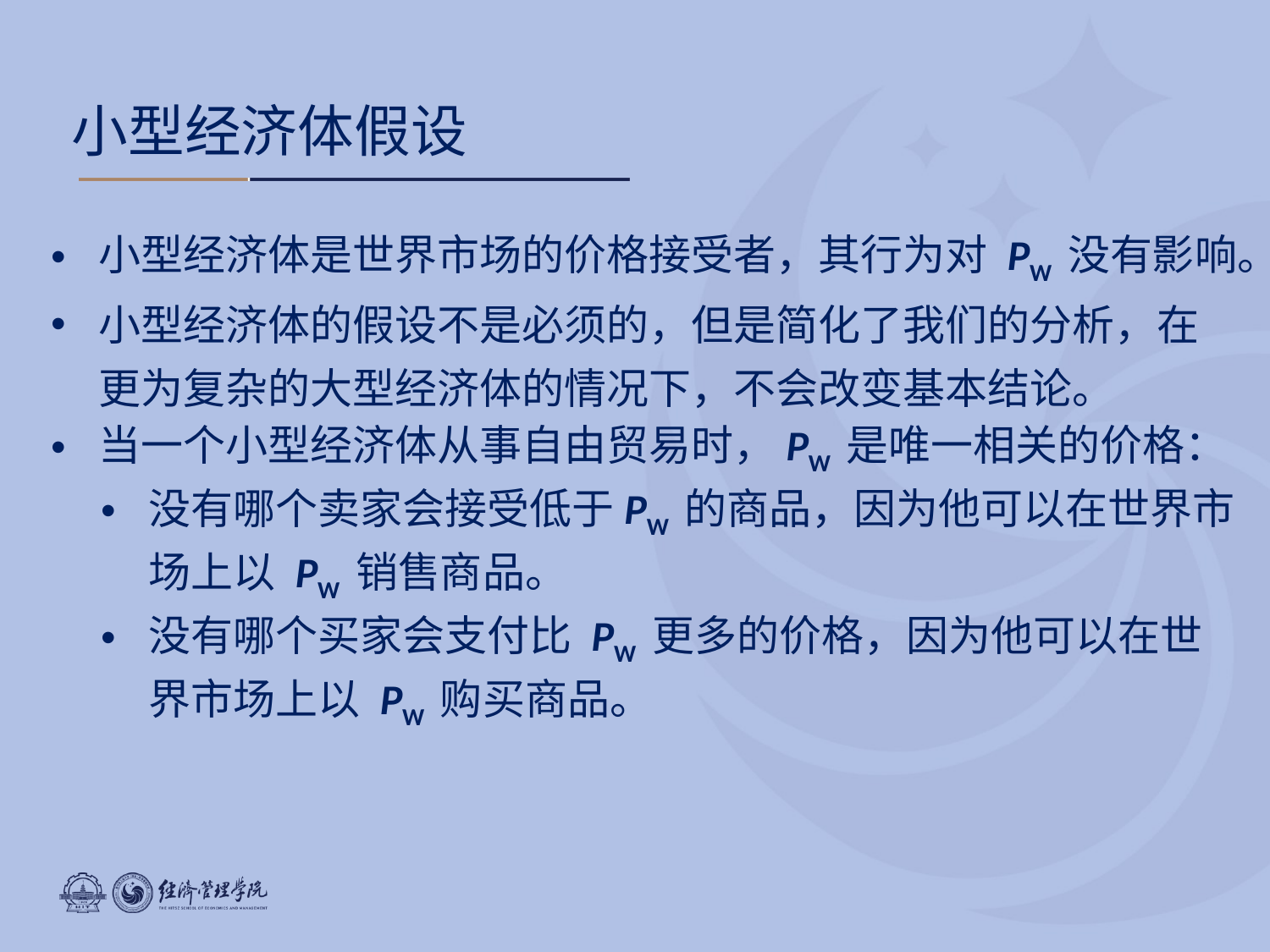

小型经济体假设
小型经济体是世界市场的价格接受者，其行为对 PW 没有影响。
小型经济体的假设不是必须的，但是简化了我们的分析，在更为复杂的大型经济体的情况下，不会改变基本结论。
当一个小型经济体从事自由贸易时，PW 是唯一相关的价格：
没有哪个卖家会接受低于PW 的商品，因为他可以在世界市场上以 PW 销售商品。
没有哪个买家会支付比 PW 更多的价格，因为他可以在世界市场上以 PW 购买商品。